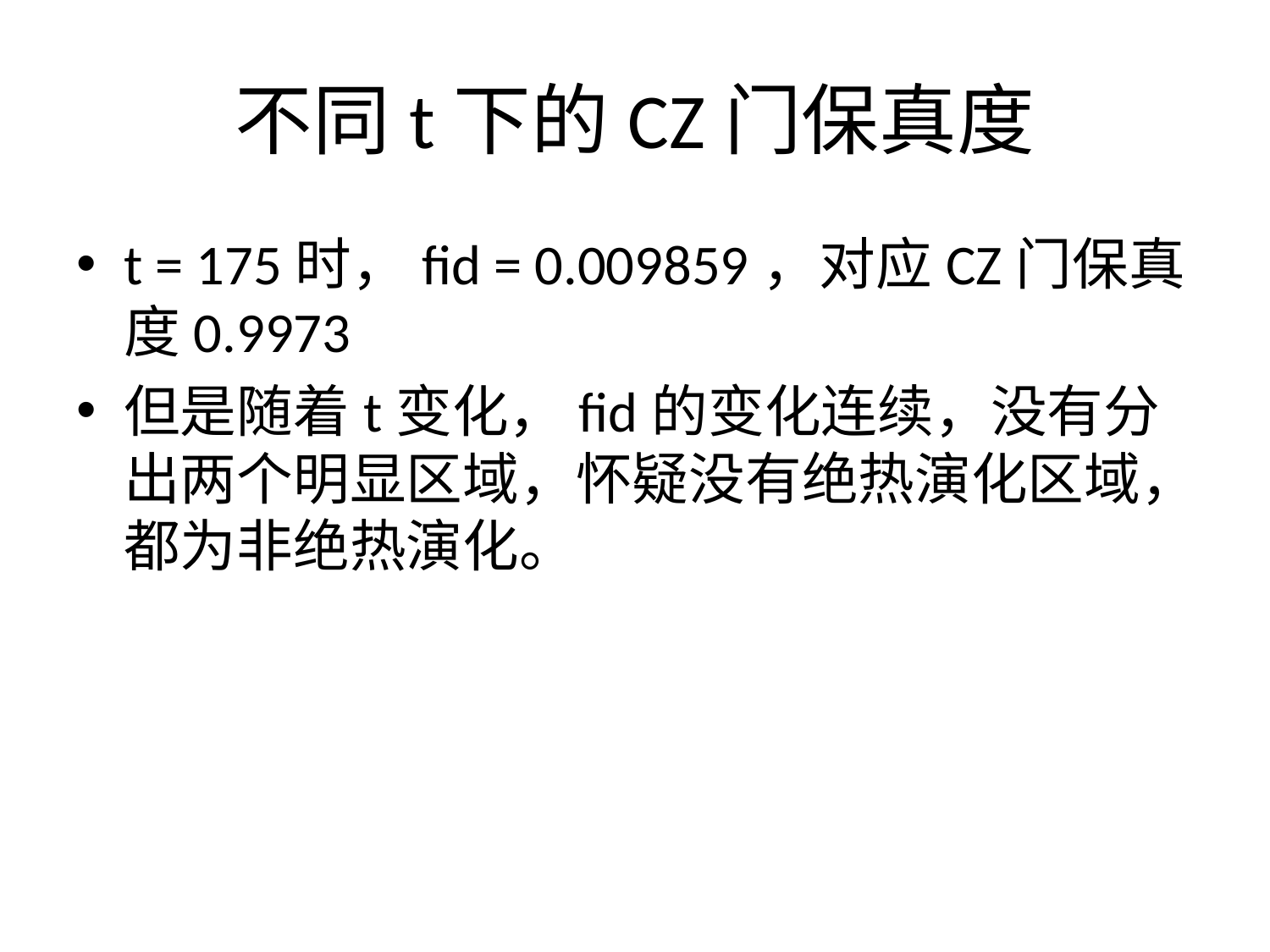

# 不同t下的CZ门保真度
t = 175时，fid = 0.009859，对应CZ门保真度0.9973
但是随着t变化，fid的变化连续，没有分出两个明显区域，怀疑没有绝热演化区域，都为非绝热演化。